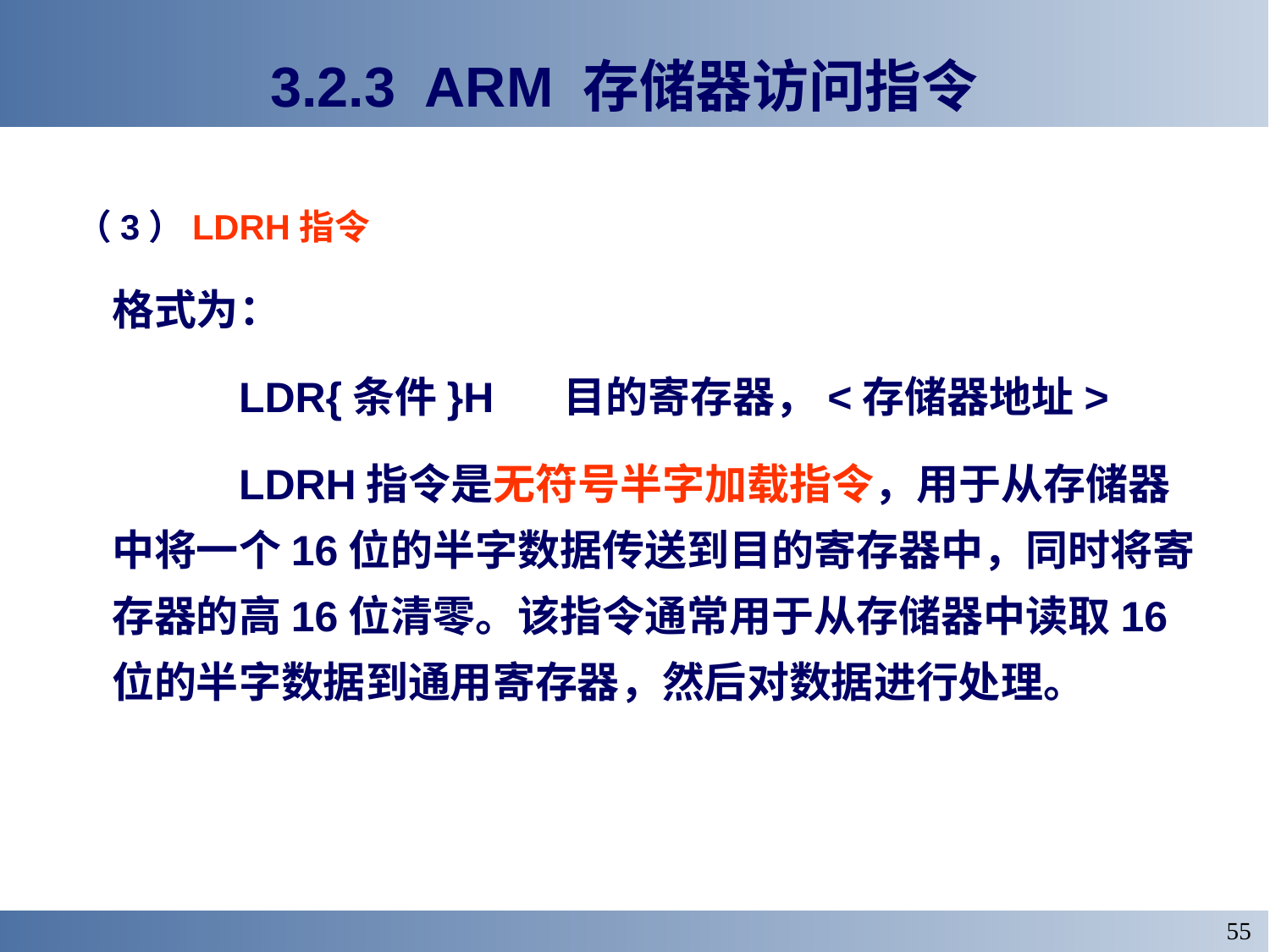

# 3.2.3  ARM 存储器访问指令
（3）LDRH指令
	格式为：
		LDR{条件}H     目的寄存器，<存储器地址>
		LDRH指令是无符号半字加载指令，用于从存储器中将一个16位的半字数据传送到目的寄存器中，同时将寄存器的高16位清零。该指令通常用于从存储器中读取16位的半字数据到通用寄存器，然后对数据进行处理。